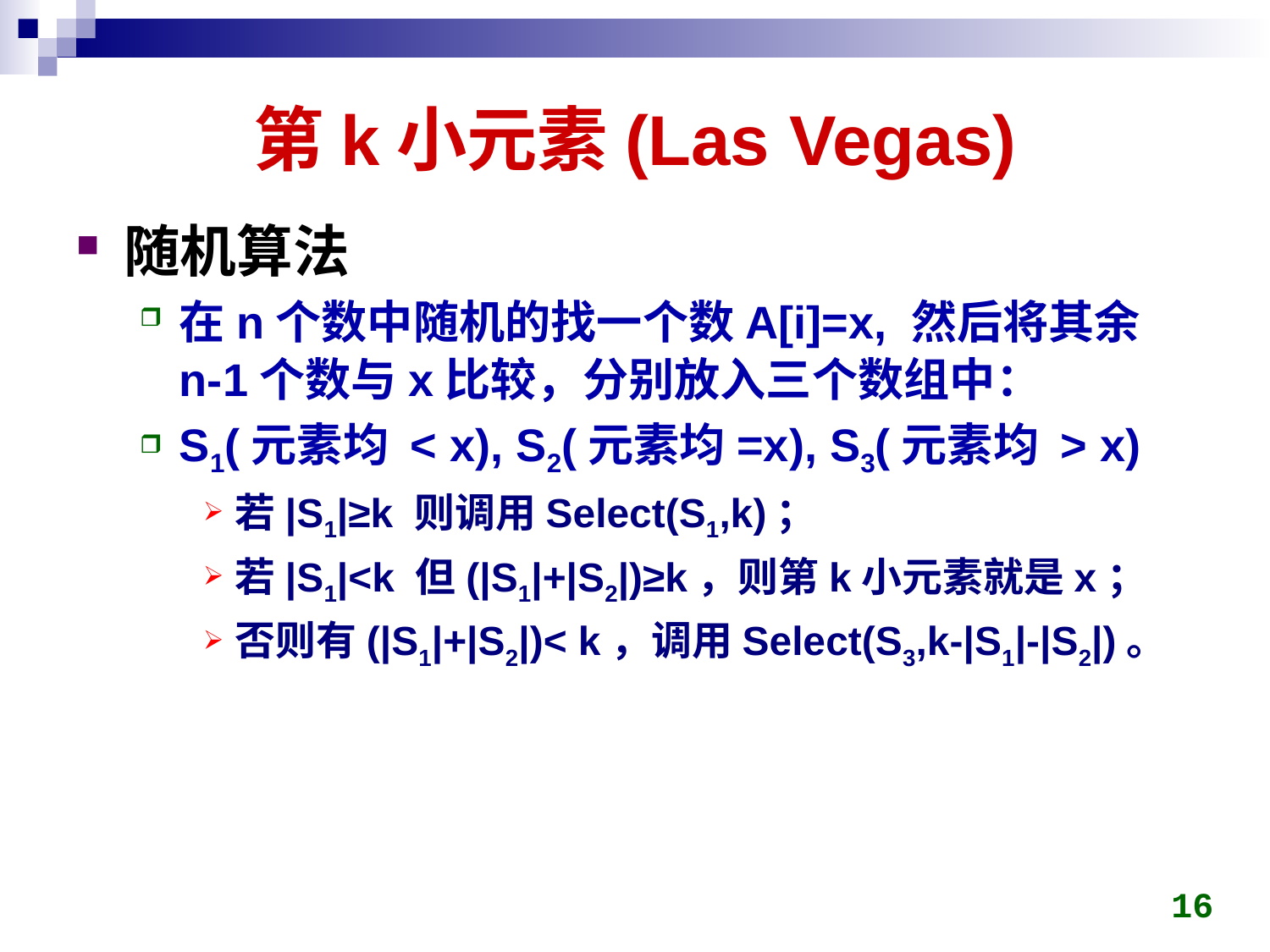

# 第k小元素(Las Vegas)
随机算法
在n个数中随机的找一个数A[i]=x, 然后将其余n-1个数与x比较，分别放入三个数组中：
S1(元素均 < x), S2(元素均=x), S3(元素均 > x)
若|S1|≥k 则调用Select(S1,k)；
若|S1|<k 但(|S1|+|S2|)≥k，则第k小元素就是x；
否则有(|S1|+|S2|)< k，调用Select(S3,k-|S1|-|S2|)。
16